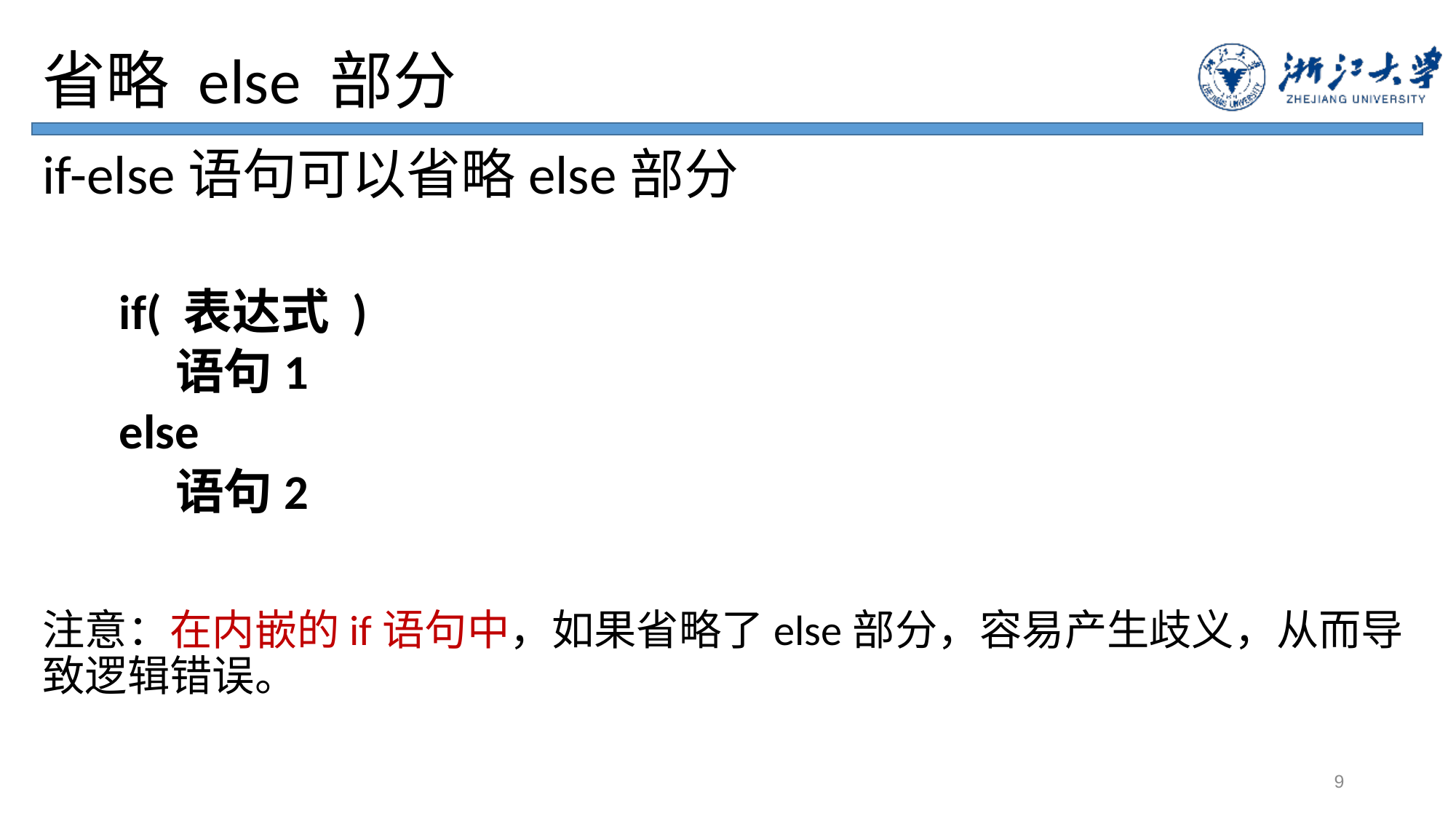

# 省略 else 部分
if-else语句可以省略else部分

  if( 表达式 )
      语句1
  else
      语句2

注意：在内嵌的if语句中，如果省略了else部分，容易产生歧义，从而导致逻辑错误。

9